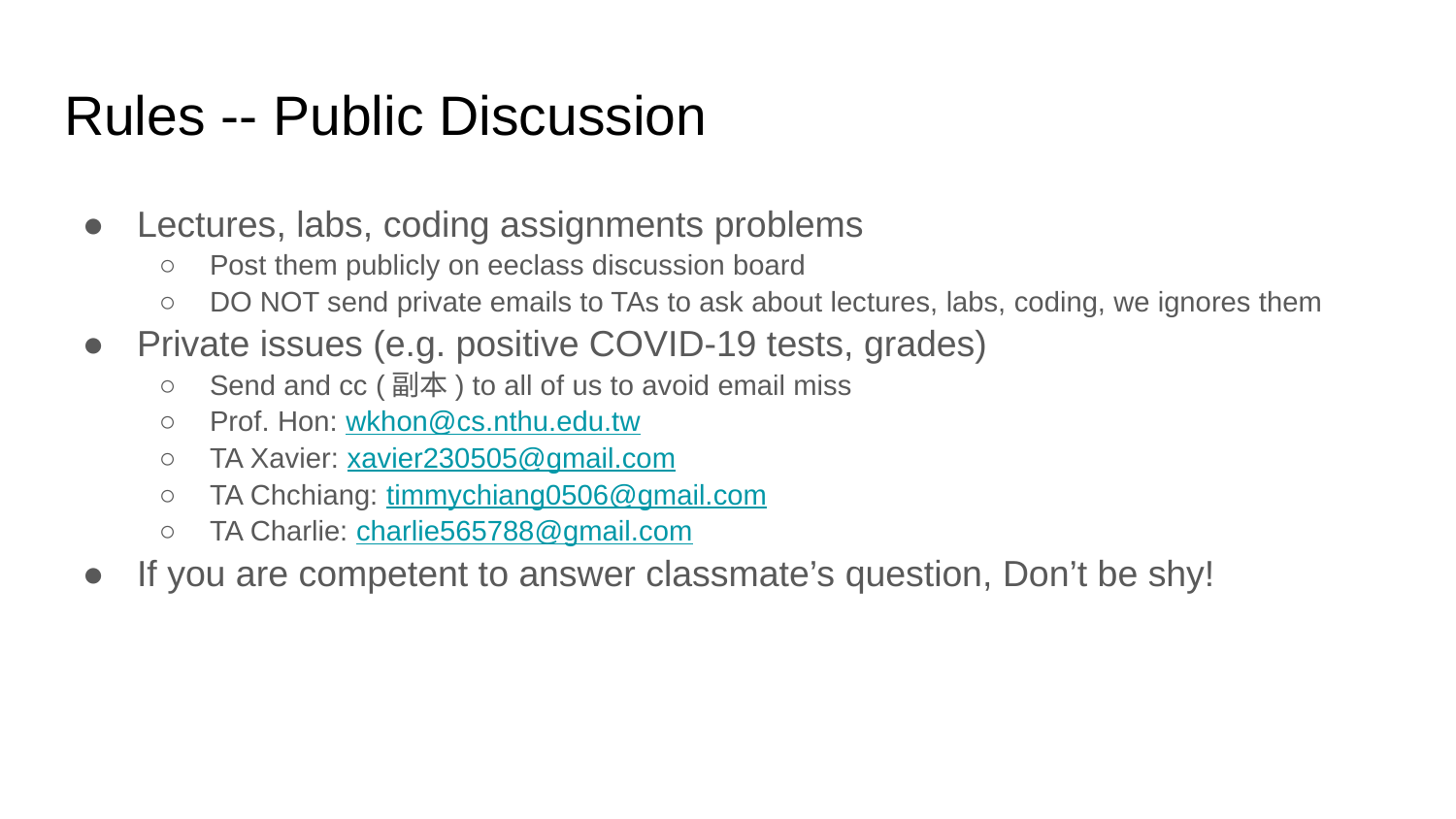

# Rules -- Public Discussion
Lectures, labs, coding assignments problems
Post them publicly on eeclass discussion board
DO NOT send private emails to TAs to ask about lectures, labs, coding, we ignores them
Private issues (e.g. positive COVID-19 tests, grades)
Send and cc (副本) to all of us to avoid email miss
Prof. Hon: wkhon@cs.nthu.edu.tw
TA Xavier: xavier230505@gmail.com
TA Chchiang: timmychiang0506@gmail.com
TA Charlie: charlie565788@gmail.com
If you are competent to answer classmate’s question, Don’t be shy!